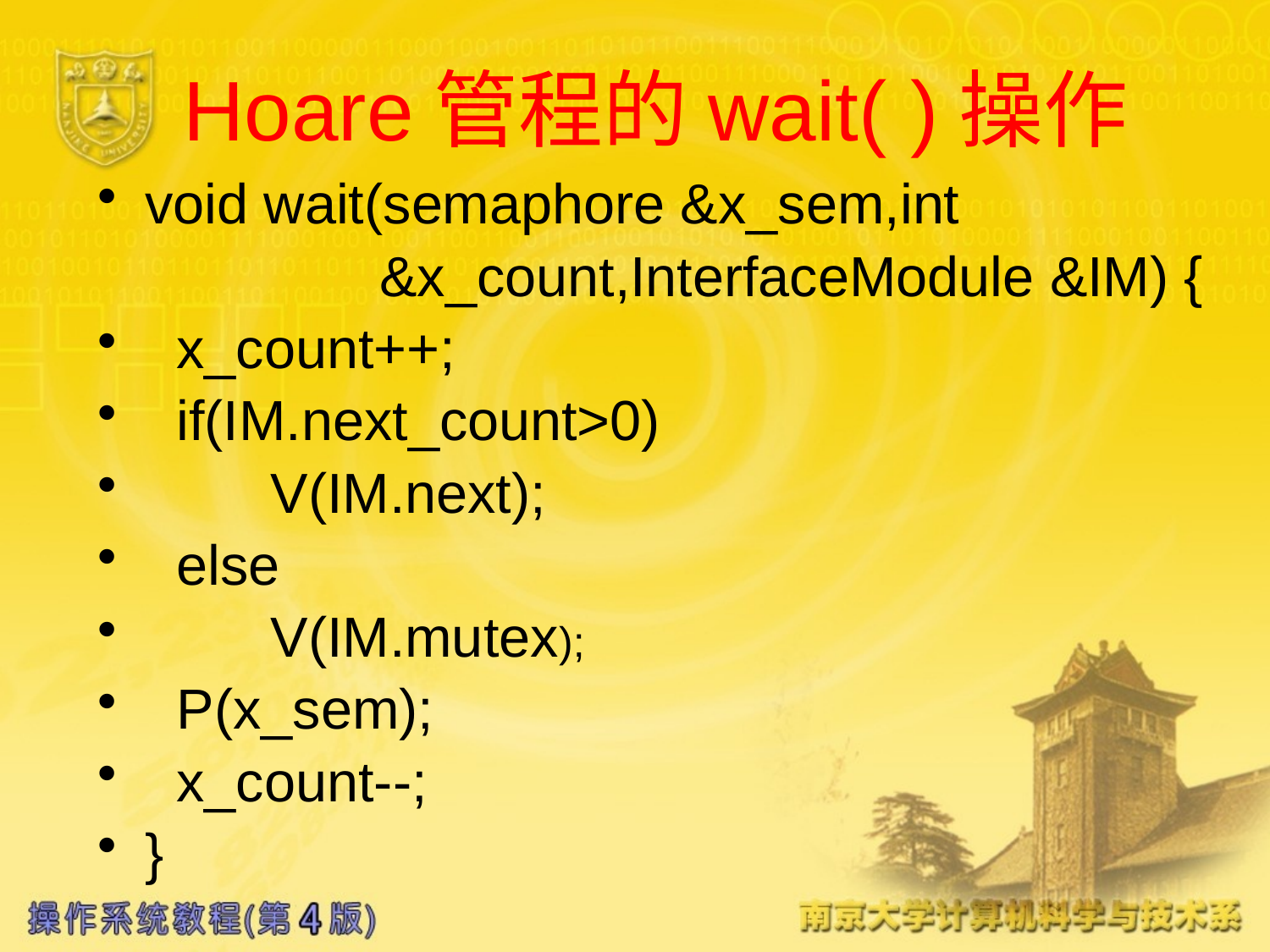

# Hoare管程的wait( )操作
void wait(semaphore &x_sem,int
                  &x_count,InterfaceModule &IM) {
  x_count++;
  if(IM.next_count>0)
        V(IM.next);
  else
        V(IM.mutex);
  P(x_sem);
  x_count--;
}